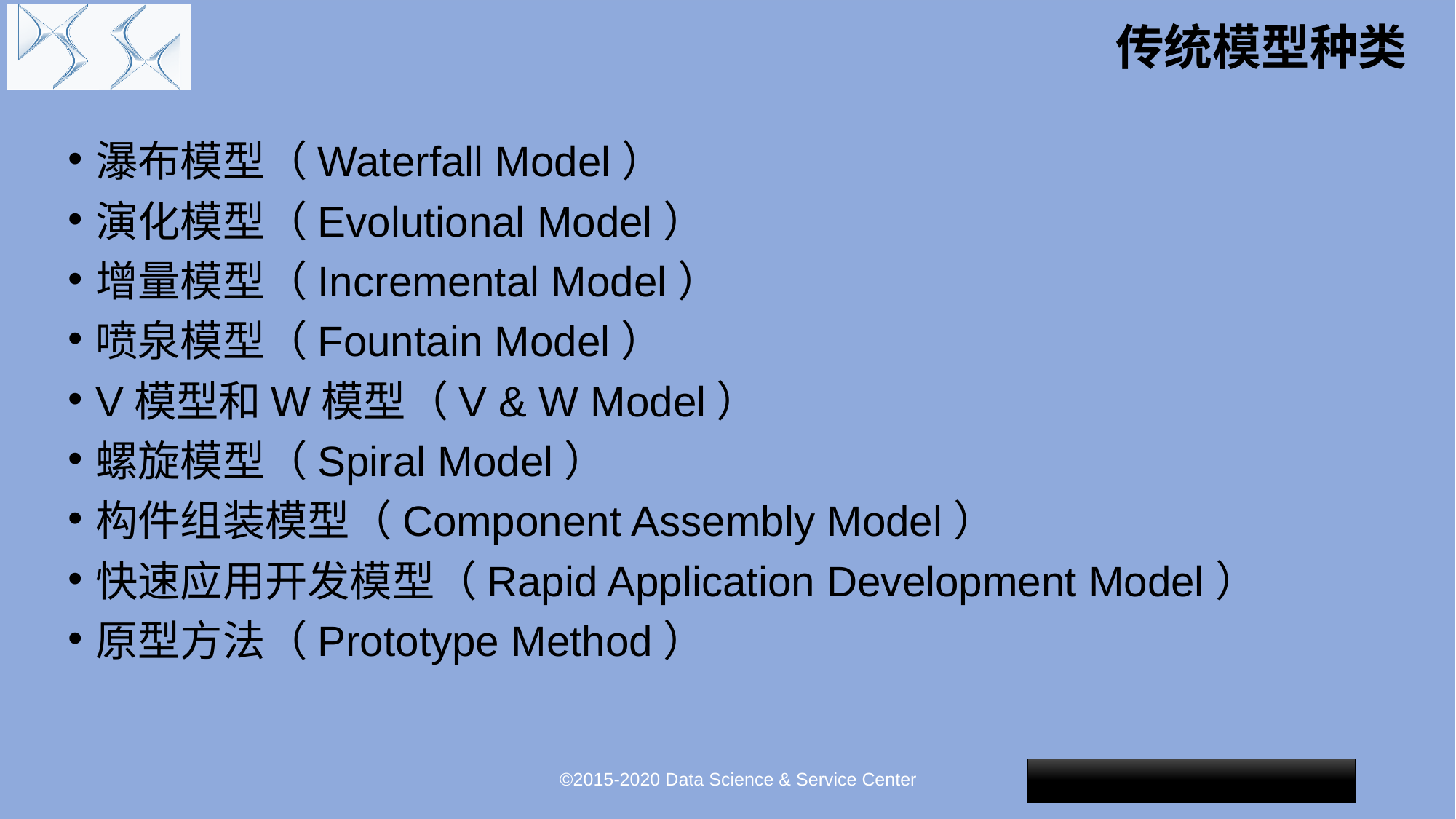

# 传统模型种类
瀑布模型（Waterfall Model）
演化模型（Evolutional Model）
增量模型（Incremental Model）
喷泉模型（Fountain Model）
V模型和W模型（V & W Model）
螺旋模型（Spiral Model）
构件组装模型（Component Assembly Model）
快速应用开发模型（Rapid Application Development Model）
原型方法（Prototype Method）

©2015-2020 Data Science & Service Center
11